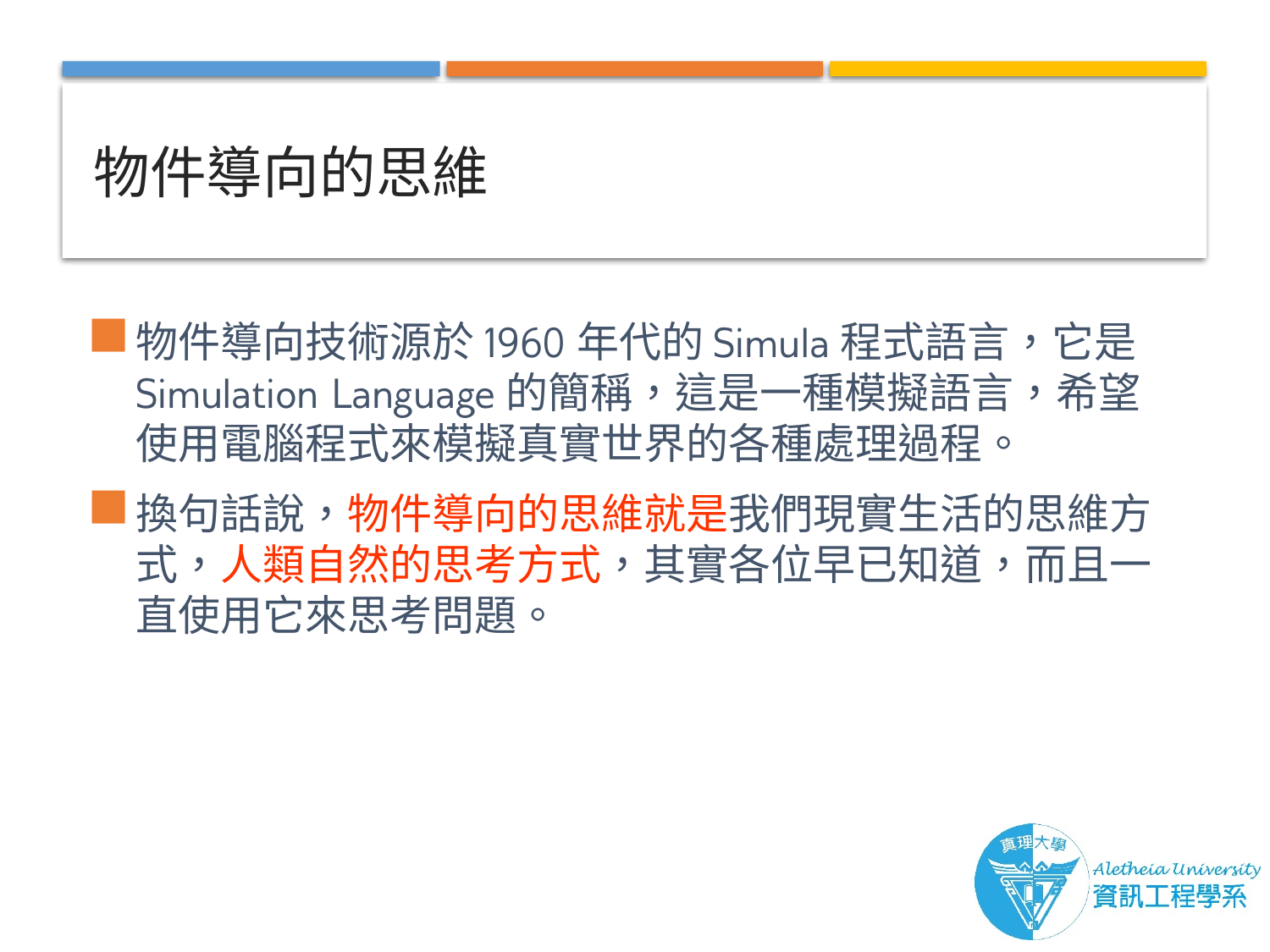

# 物件導向的思維
物件導向技術源於1960年代的Simula程式語言，它是Simulation Language的簡稱，這是一種模擬語言，希望使用電腦程式來模擬真實世界的各種處理過程。
換句話說，物件導向的思維就是我們現實生活的思維方式，人類自然的思考方式，其實各位早已知道，而且一直使用它來思考問題。